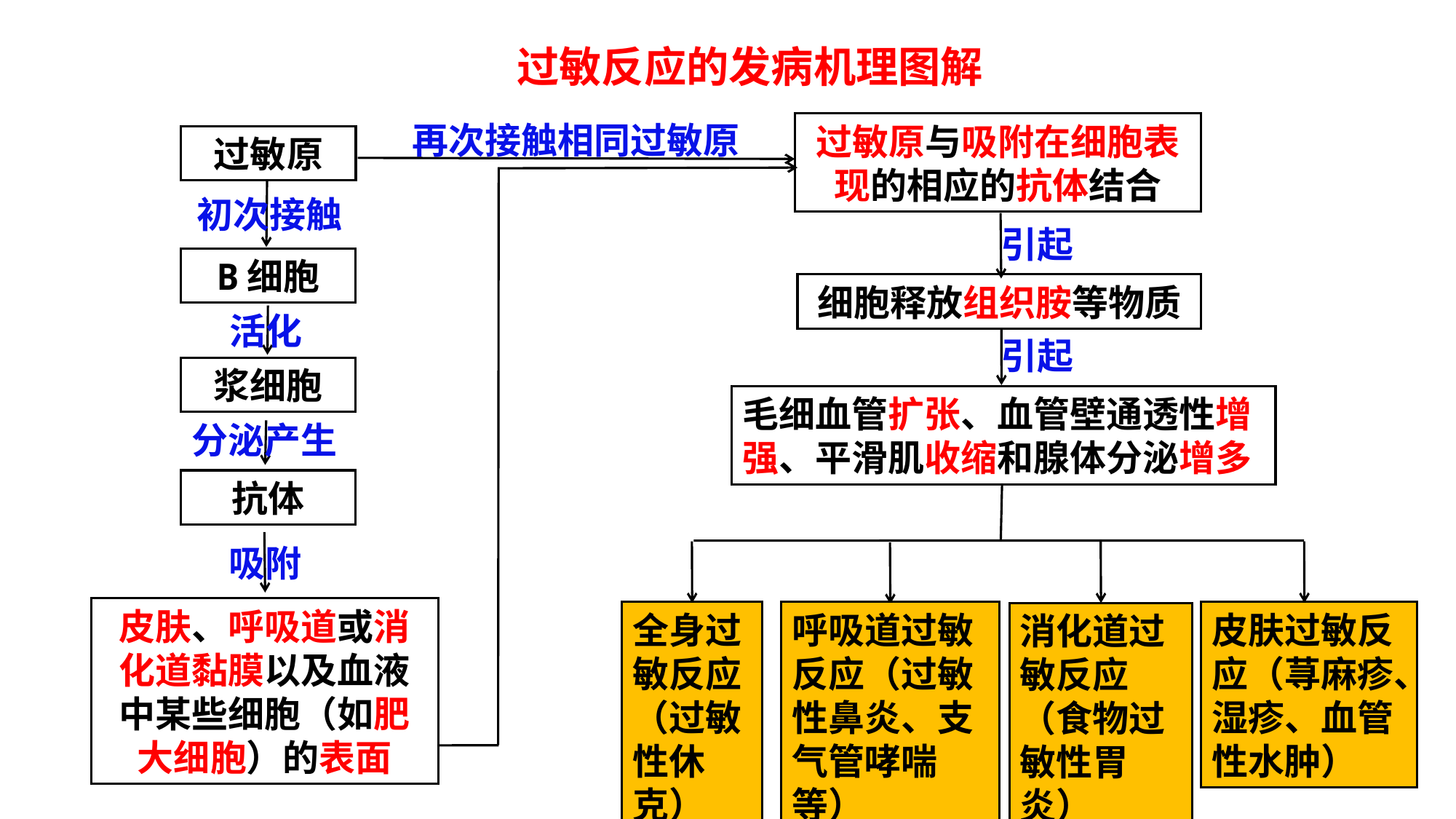

过敏反应的发病机理图解
再次接触相同过敏原
过敏原与吸附在细胞表现的相应的抗体结合
过敏原
初次接触
B细胞
活化
浆细胞
分泌产生
抗体
引起
细胞释放组织胺等物质
引起
毛细血管扩张、血管壁通透性增强、平滑肌收缩和腺体分泌增多
全身过敏反应（过敏性休克）
呼吸道过敏反应（过敏性鼻炎、支气管哮喘等）
皮肤过敏反应（荨麻疹、湿疹、血管性水肿）
消化道过敏反应（食物过敏性胃炎）
吸附
皮肤、呼吸道或消化道黏膜以及血液中某些细胞（如肥大细胞）的表面